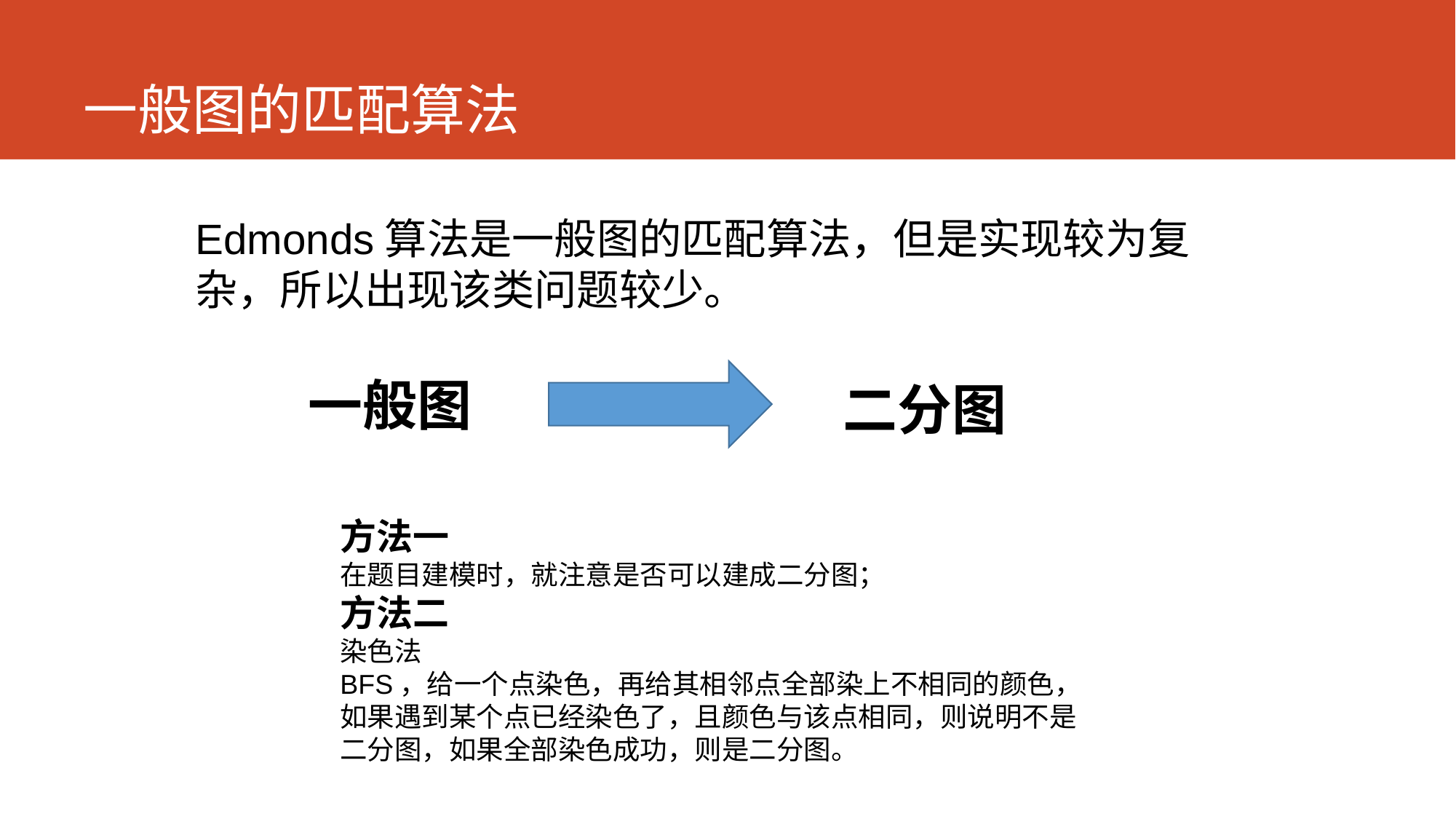

# 一般图的匹配算法
Edmonds算法是一般图的匹配算法，但是实现较为复杂，所以出现该类问题较少。

一般图
二分图
方法一
在题目建模时，就注意是否可以建成二分图；
方法二
染色法
BFS，给一个点染色，再给其相邻点全部染上不相同的颜色，如果遇到某个点已经染色了，且颜色与该点相同，则说明不是二分图，如果全部染色成功，则是二分图。